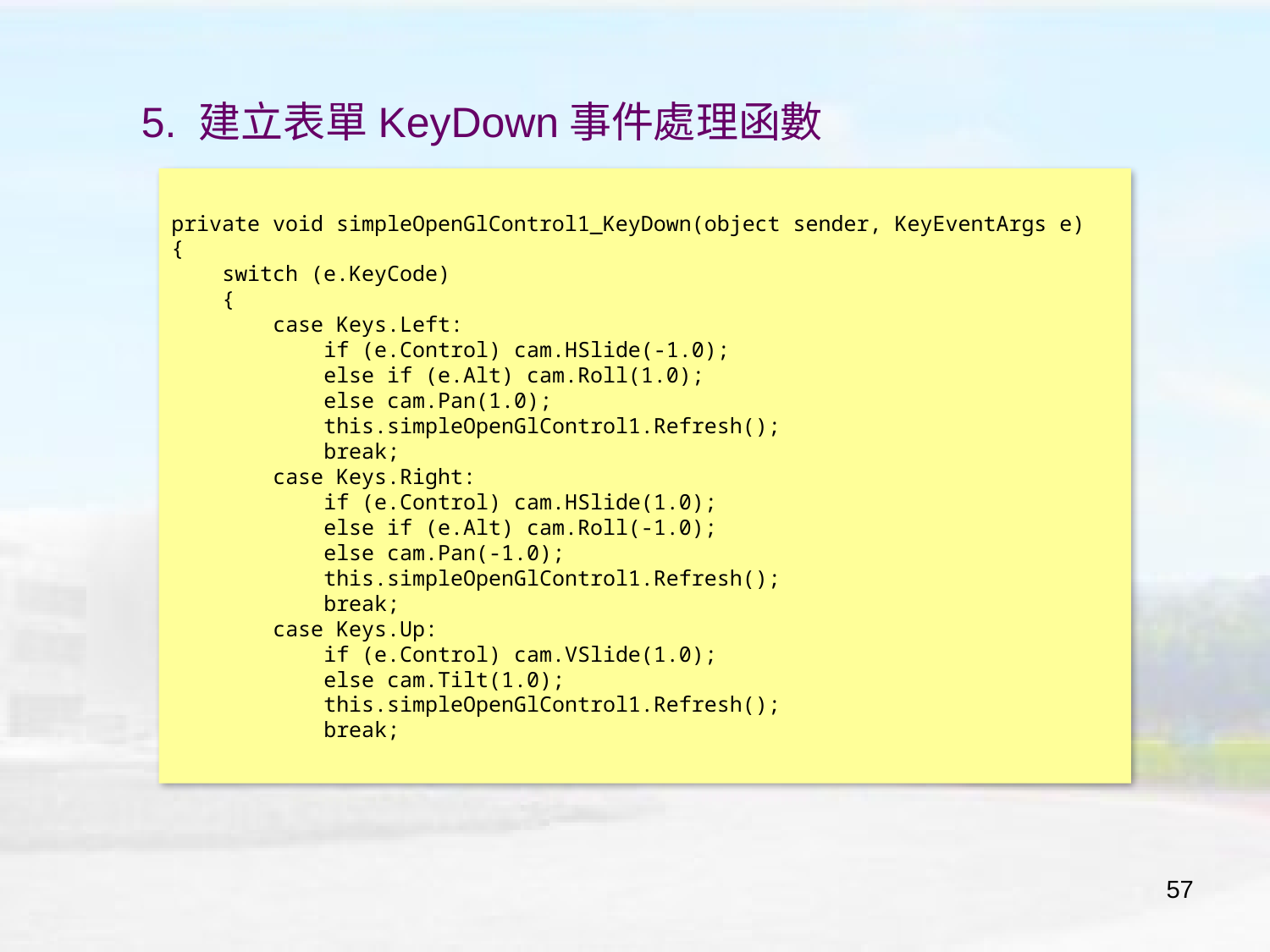

5. 建立表單KeyDown事件處理函數
private void simpleOpenGlControl1_KeyDown(object sender, KeyEventArgs e)
{
    switch (e.KeyCode)
    {
        case Keys.Left:
            if (e.Control) cam.HSlide(-1.0);
            else if (e.Alt) cam.Roll(1.0);
            else cam.Pan(1.0);
            this.simpleOpenGlControl1.Refresh();
            break;
        case Keys.Right:
            if (e.Control) cam.HSlide(1.0);
            else if (e.Alt) cam.Roll(-1.0);
            else cam.Pan(-1.0);
            this.simpleOpenGlControl1.Refresh();
            break;
        case Keys.Up:
            if (e.Control) cam.VSlide(1.0);
            else cam.Tilt(1.0);
            this.simpleOpenGlControl1.Refresh();
            break;
57